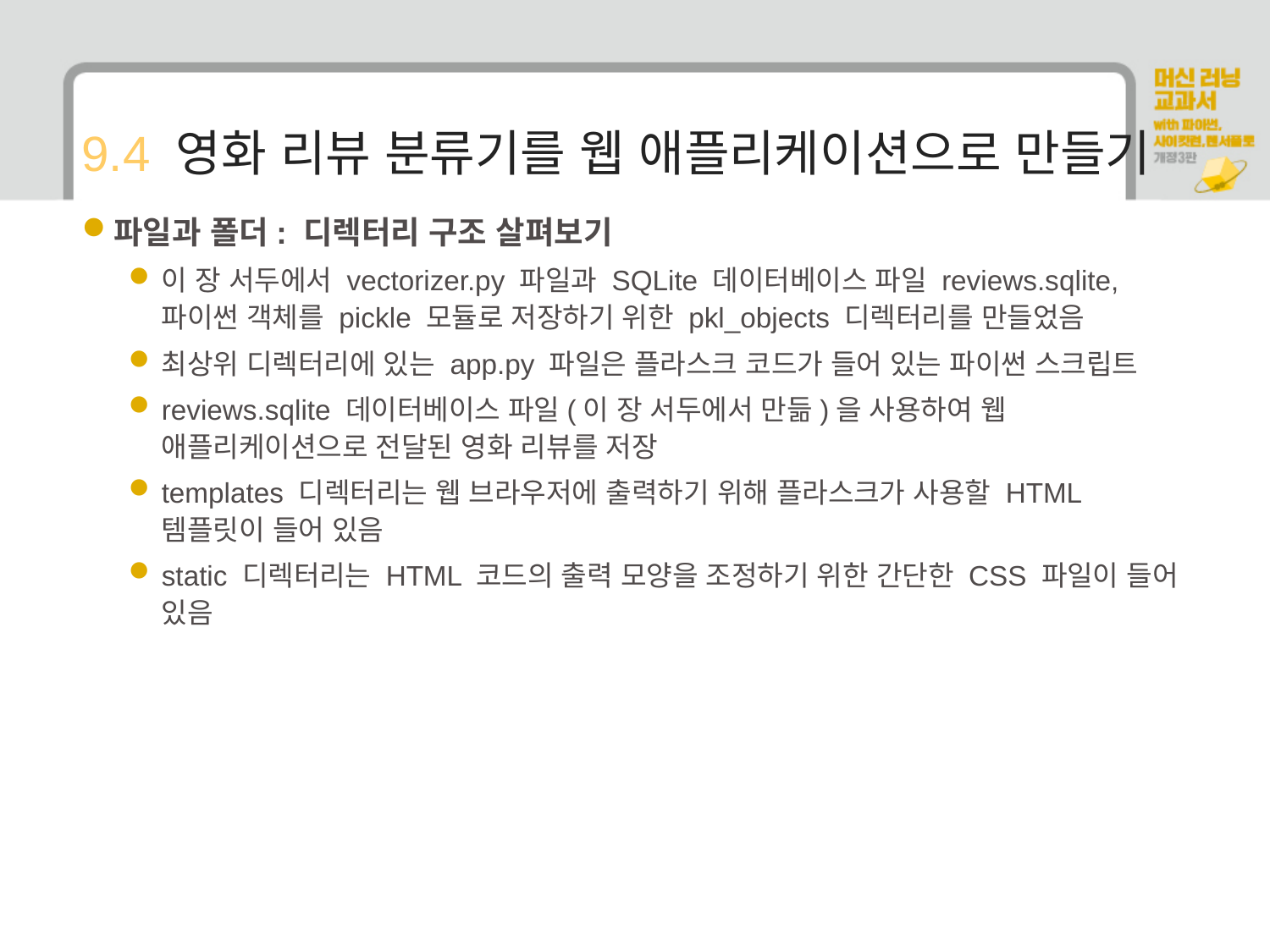

# 9.4 영화 리뷰 분류기를 웹 애플리케이션으로 만들기
파일과 폴더: 디렉터리 구조 살펴보기
이 장 서두에서 vectorizer.py 파일과 SQLite 데이터베이스 파일 reviews.sqlite, 파이썬 객체를 pickle 모듈로 저장하기 위한 pkl_objects 디렉터리를 만들었음
최상위 디렉터리에 있는 app.py 파일은 플라스크 코드가 들어 있는 파이썬 스크립트
reviews.sqlite 데이터베이스 파일(이 장 서두에서 만듦)을 사용하여 웹 애플리케이션으로 전달된 영화 리뷰를 저장
templates 디렉터리는 웹 브라우저에 출력하기 위해 플라스크가 사용할 HTML 템플릿이 들어 있음
static 디렉터리는 HTML 코드의 출력 모양을 조정하기 위한 간단한 CSS 파일이 들어 있음